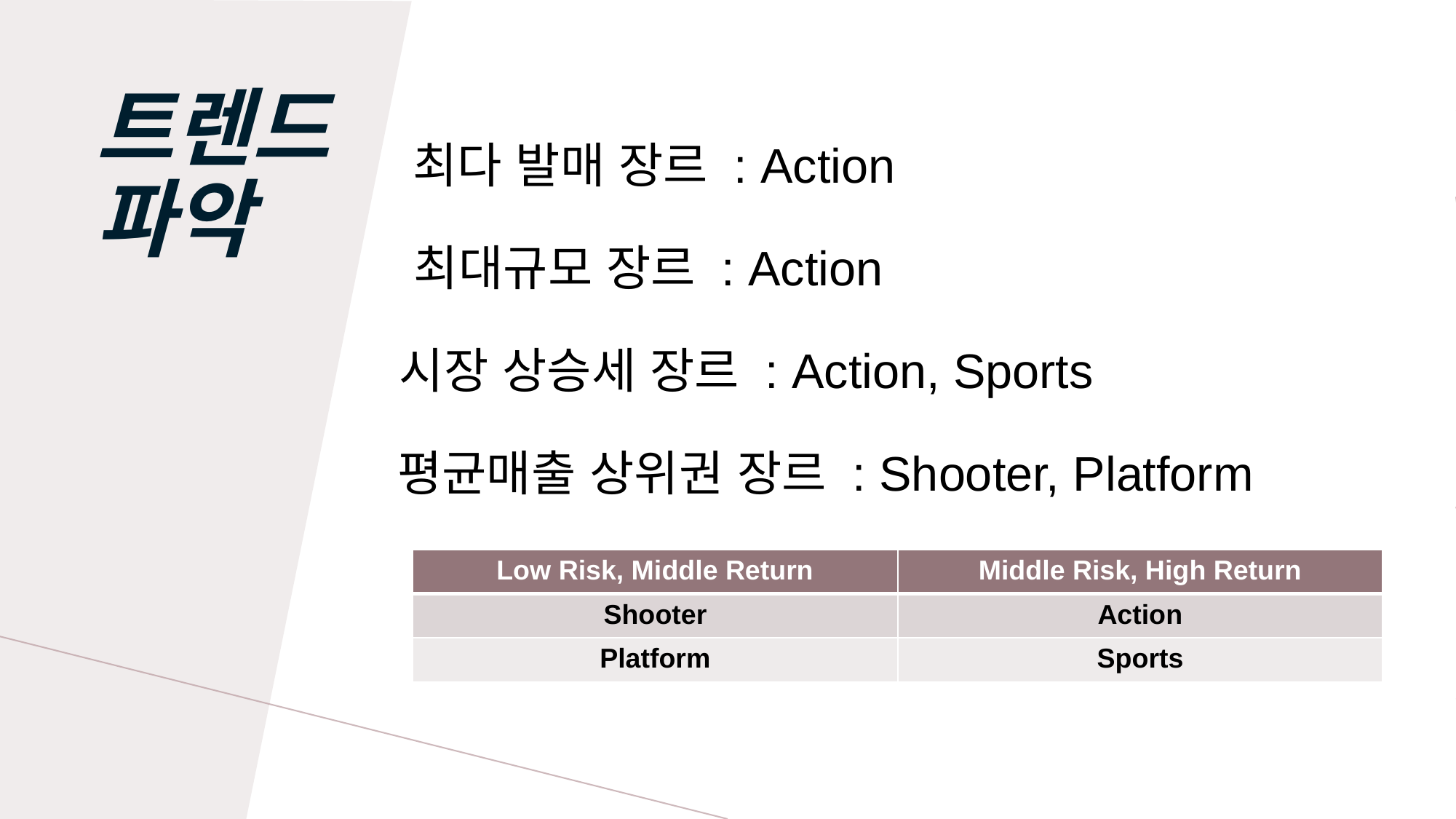

# 트렌드 파악
최다 발매 장르 : Action
최대규모 장르 : Action
시장 상승세 장르 : Action, Sports
평균매출 상위권 장르 : Shooter, Platform
| Low Risk, Middle Return | Middle Risk, High Return |
| --- | --- |
| Shooter | Action |
| Platform | Sports |